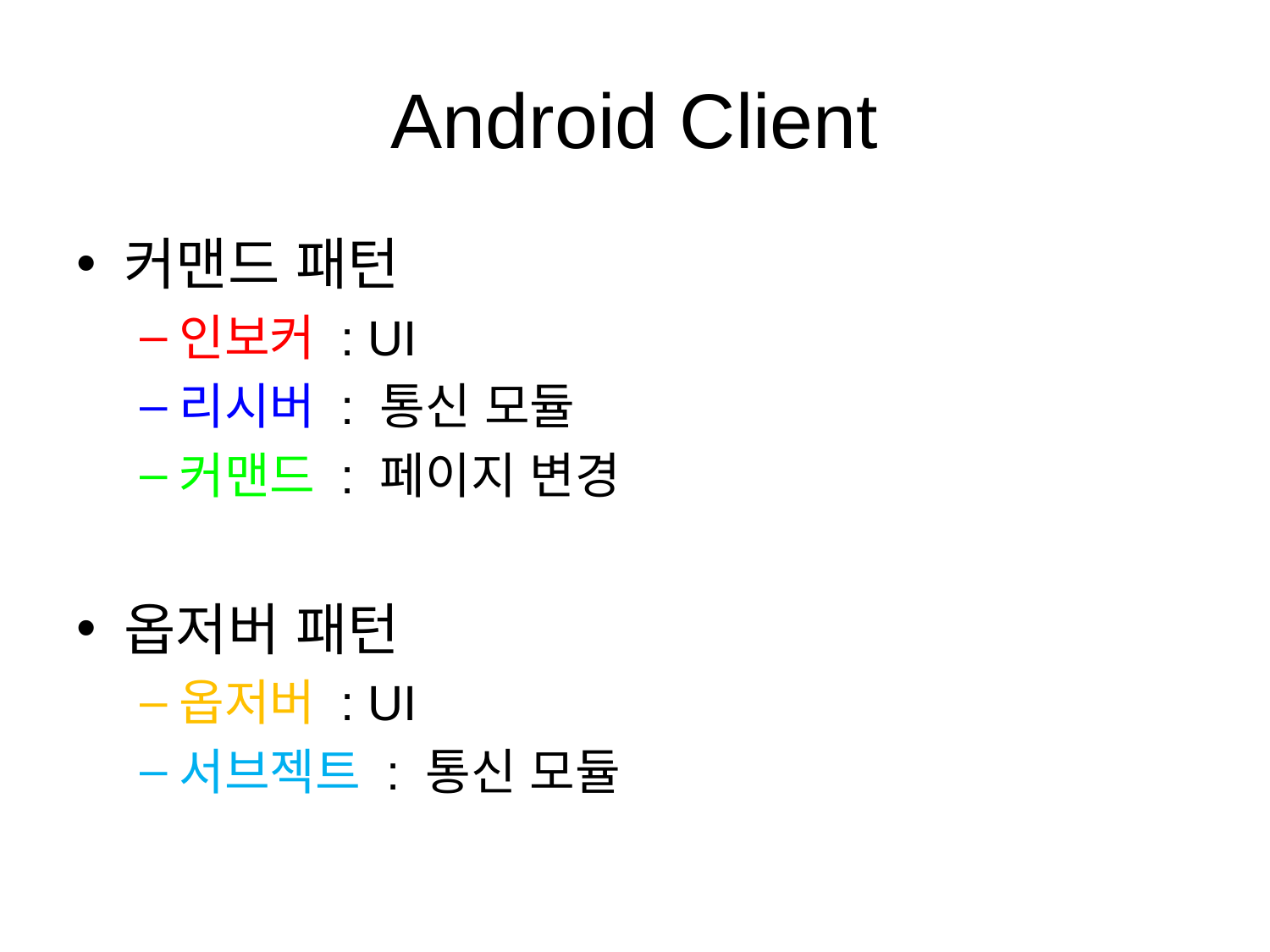

# Android Client
커맨드 패턴
인보커 : UI
리시버 : 통신 모듈
커맨드 : 페이지 변경

옵저버 패턴
옵저버 : UI
서브젝트 : 통신 모듈